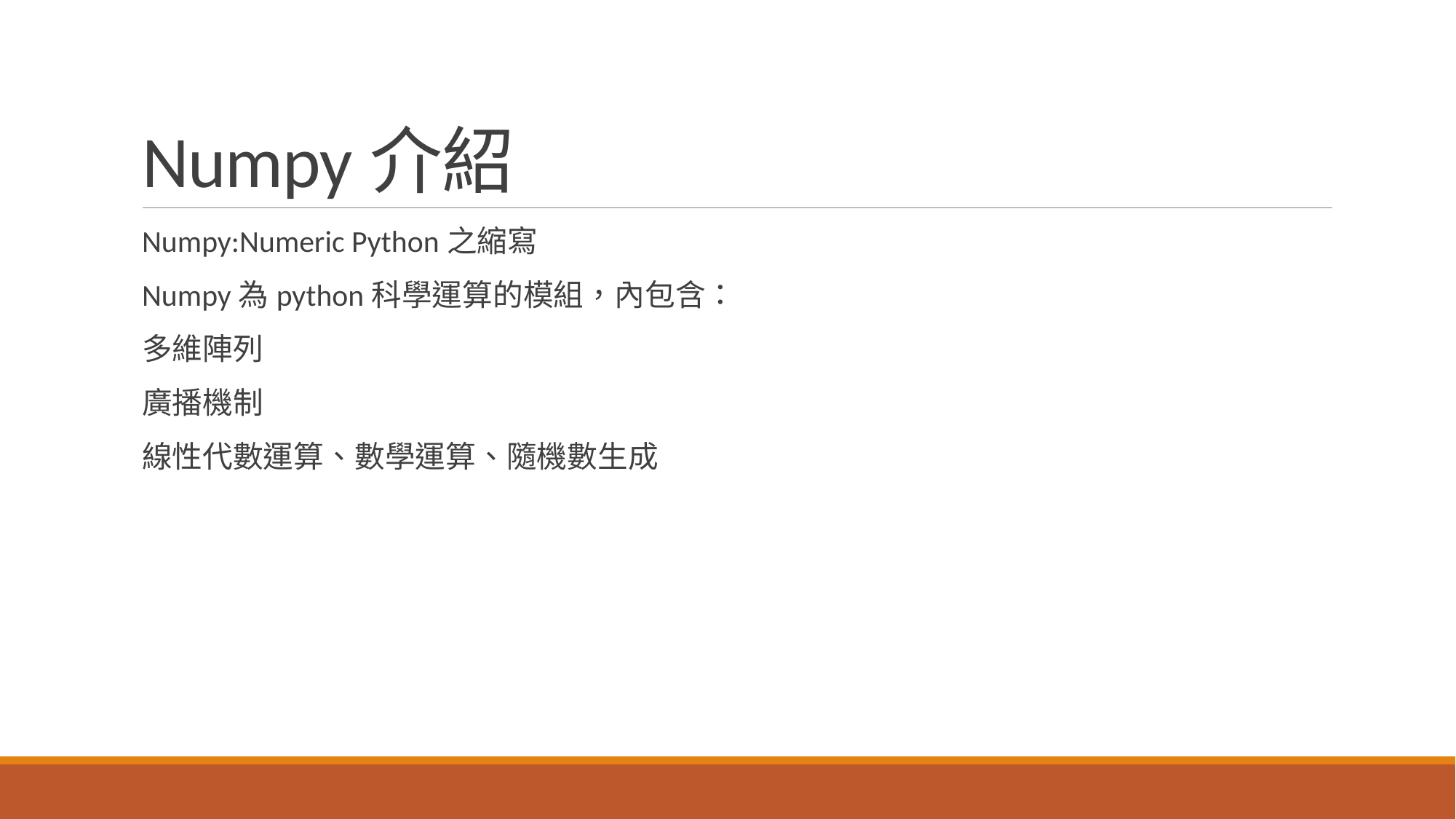

# Numpy介紹
Numpy:Numeric Python之縮寫
Numpy為python科學運算的模組，內包含：
多維陣列
廣播機制
線性代數運算、數學運算、隨機數生成